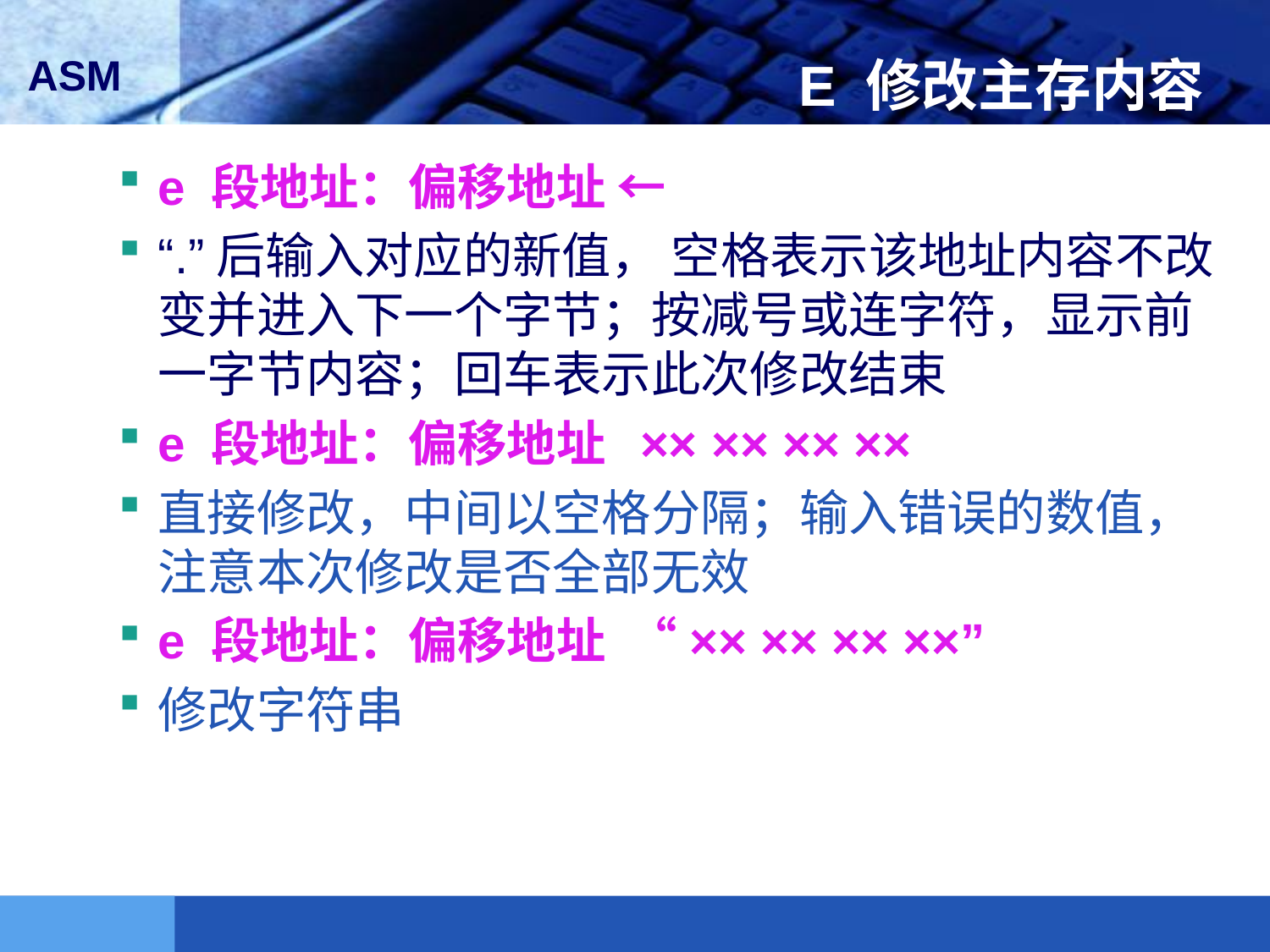

# E 修改主存内容
e 段地址：偏移地址 ←
“.”后输入对应的新值， 空格表示该地址内容不改变并进入下一个字节；按减号或连字符，显示前一字节内容；回车表示此次修改结束
e 段地址：偏移地址  ×× ×× ×× ××
直接修改，中间以空格分隔；输入错误的数值，注意本次修改是否全部无效
e 段地址：偏移地址  “×× ×× ×× ××”
修改字符串